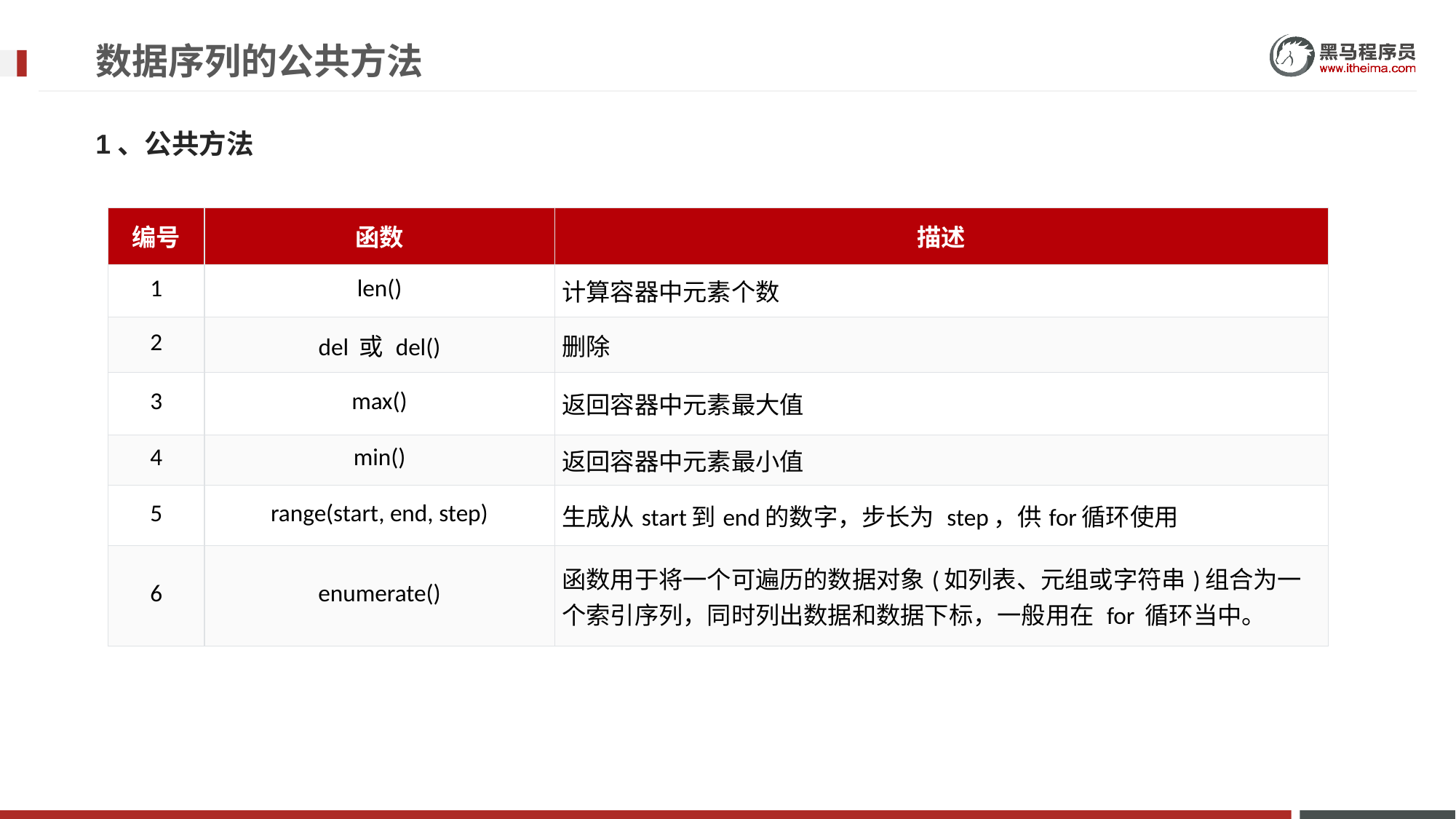

# 数据序列的公共方法
1、公共方法
| 编号 | 函数 | 描述 |
| --- | --- | --- |
| 1 | len() | 计算容器中元素个数 |
| 2 | del 或 del() | 删除 |
| 3 | max() | 返回容器中元素最大值 |
| 4 | min() | 返回容器中元素最小值 |
| 5 | range(start, end, step) | 生成从start到end的数字，步长为 step，供for循环使用 |
| 6 | enumerate() | 函数用于将一个可遍历的数据对象(如列表、元组或字符串)组合为一个索引序列，同时列出数据和数据下标，一般用在 for 循环当中。 |